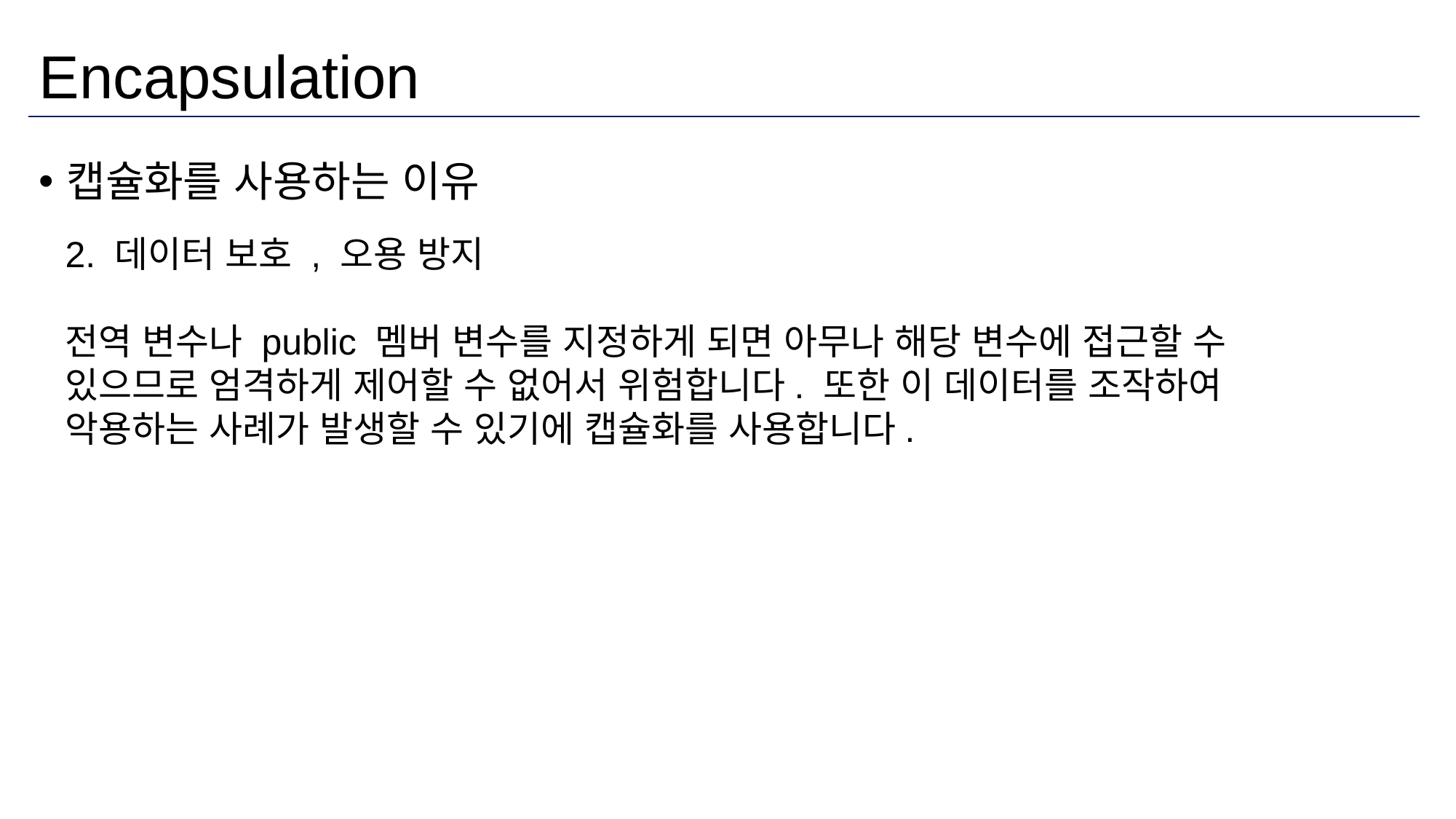

# Encapsulation
캡슐화를 사용하는 이유
2. 데이터 보호 , 오용 방지

전역 변수나 public 멤버 변수를 지정하게 되면 아무나 해당 변수에 접근할 수 있으므로 엄격하게 제어할 수 없어서 위험합니다. 또한 이 데이터를 조작하여 악용하는 사례가 발생할 수 있기에 캡슐화를 사용합니다.